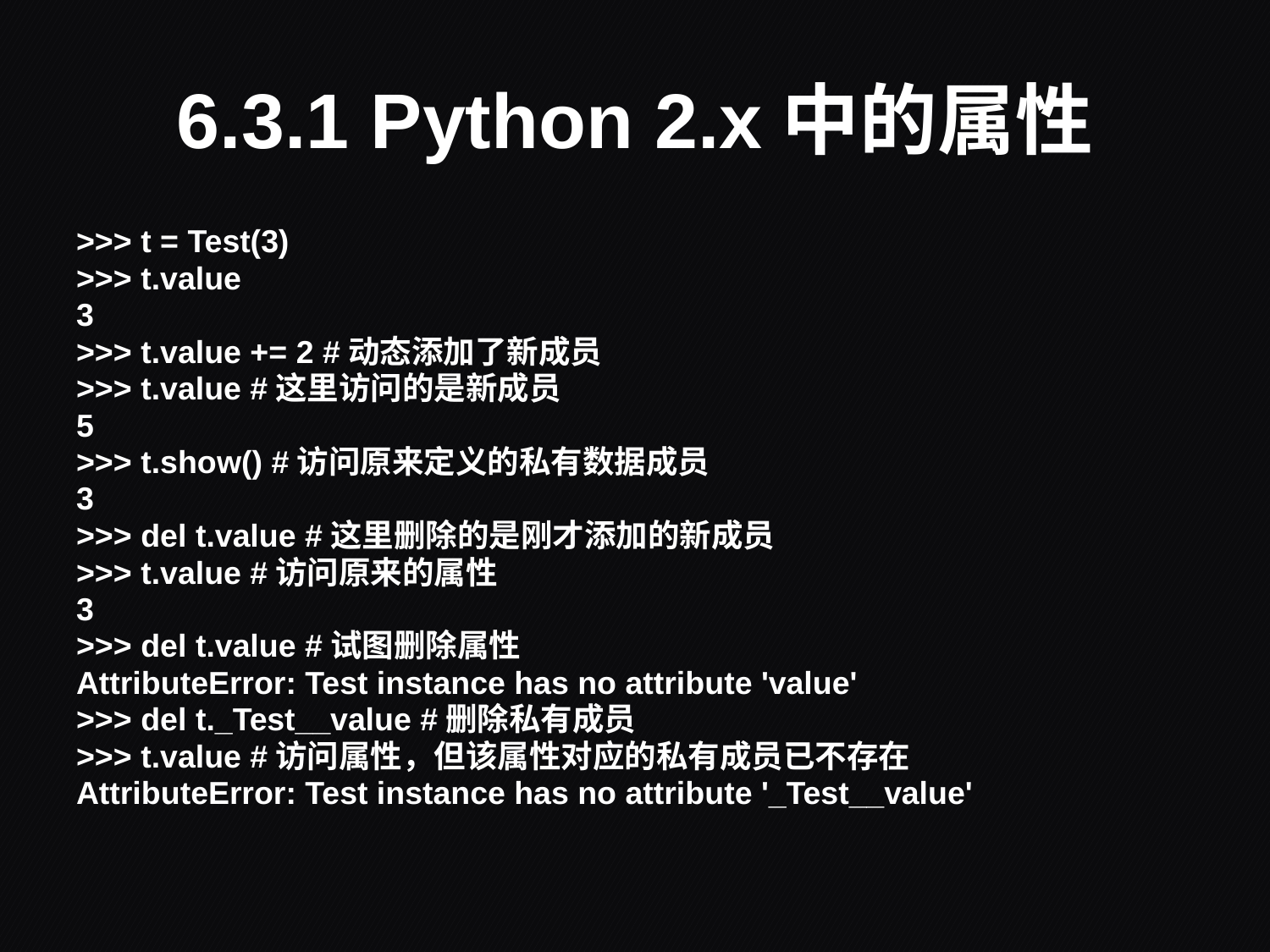

# 6.3.1 Python 2.x中的属性
>>> t = Test(3)
>>> t.value
3
>>> t.value += 2 #动态添加了新成员
>>> t.value #这里访问的是新成员
5
>>> t.show() #访问原来定义的私有数据成员
3
>>> del t.value #这里删除的是刚才添加的新成员
>>> t.value #访问原来的属性
3
>>> del t.value #试图删除属性
AttributeError: Test instance has no attribute 'value'
>>> del t._Test__value #删除私有成员
>>> t.value #访问属性，但该属性对应的私有成员已不存在
AttributeError: Test instance has no attribute '_Test__value'